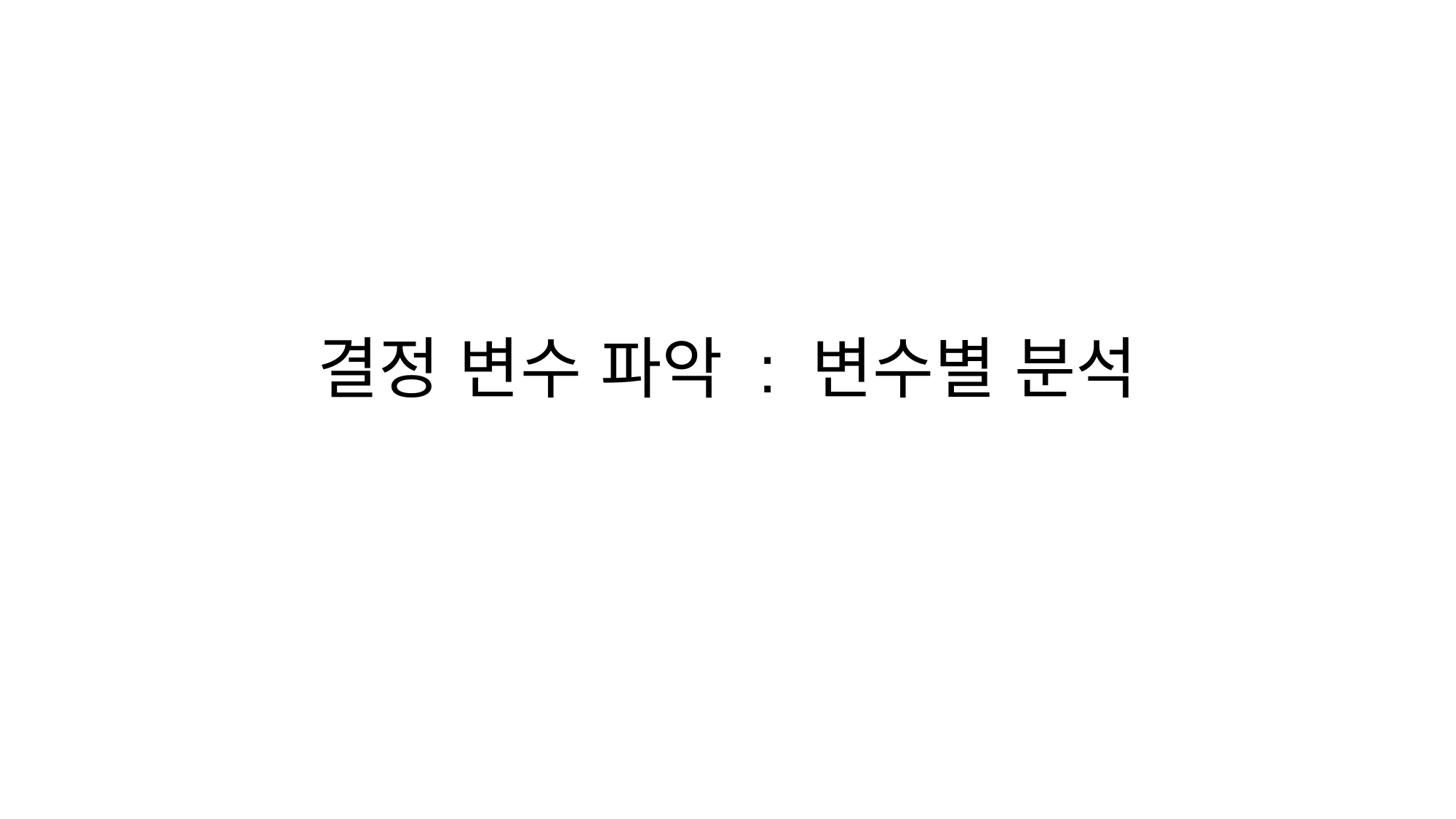

# 결정 변수 파악 : 변수별 분석